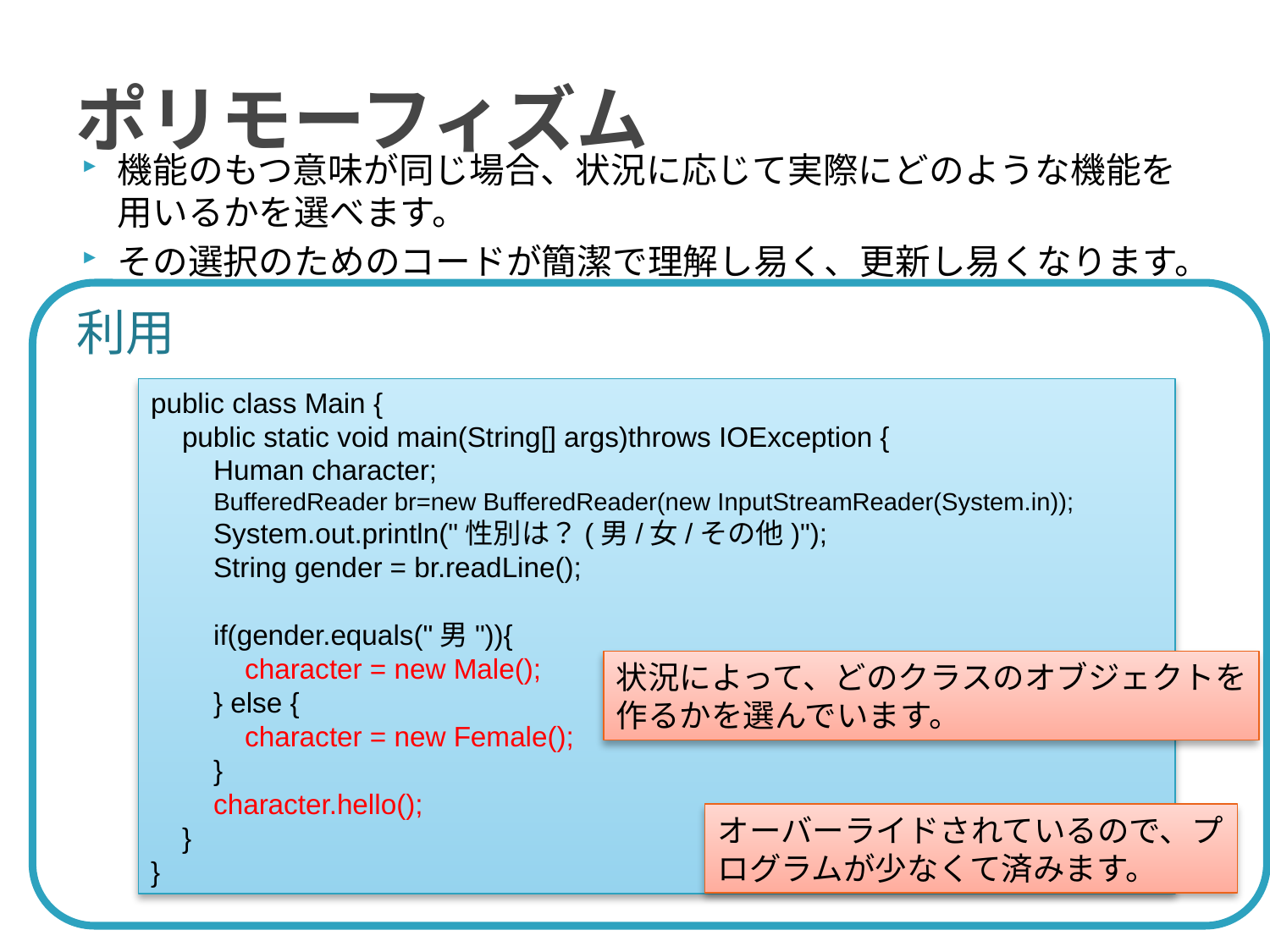

# ポリモーフィズム
機能のもつ意味が同じ場合、状況に応じて実際にどのような機能を用いるかを選べます。
その選択のためのコードが簡潔で理解し易く、更新し易くなります。

利用
public class Main {
    public static void main(String[] args)throws IOException {
        Human character;
         BufferedReader br=new BufferedReader(new InputStreamReader(System.in));
        System.out.println("性別は？(男/女/その他)");
        String gender = br.readLine();

        if(gender.equals("男")){
            character = new Male();
        } else {
            character = new Female();
        }
        character.hello();
    }
}
状況によって、どのクラスのオブジェクトを
作るかを選んでいます。
オーバーライドされているので、プログラムが少なくて済みます。